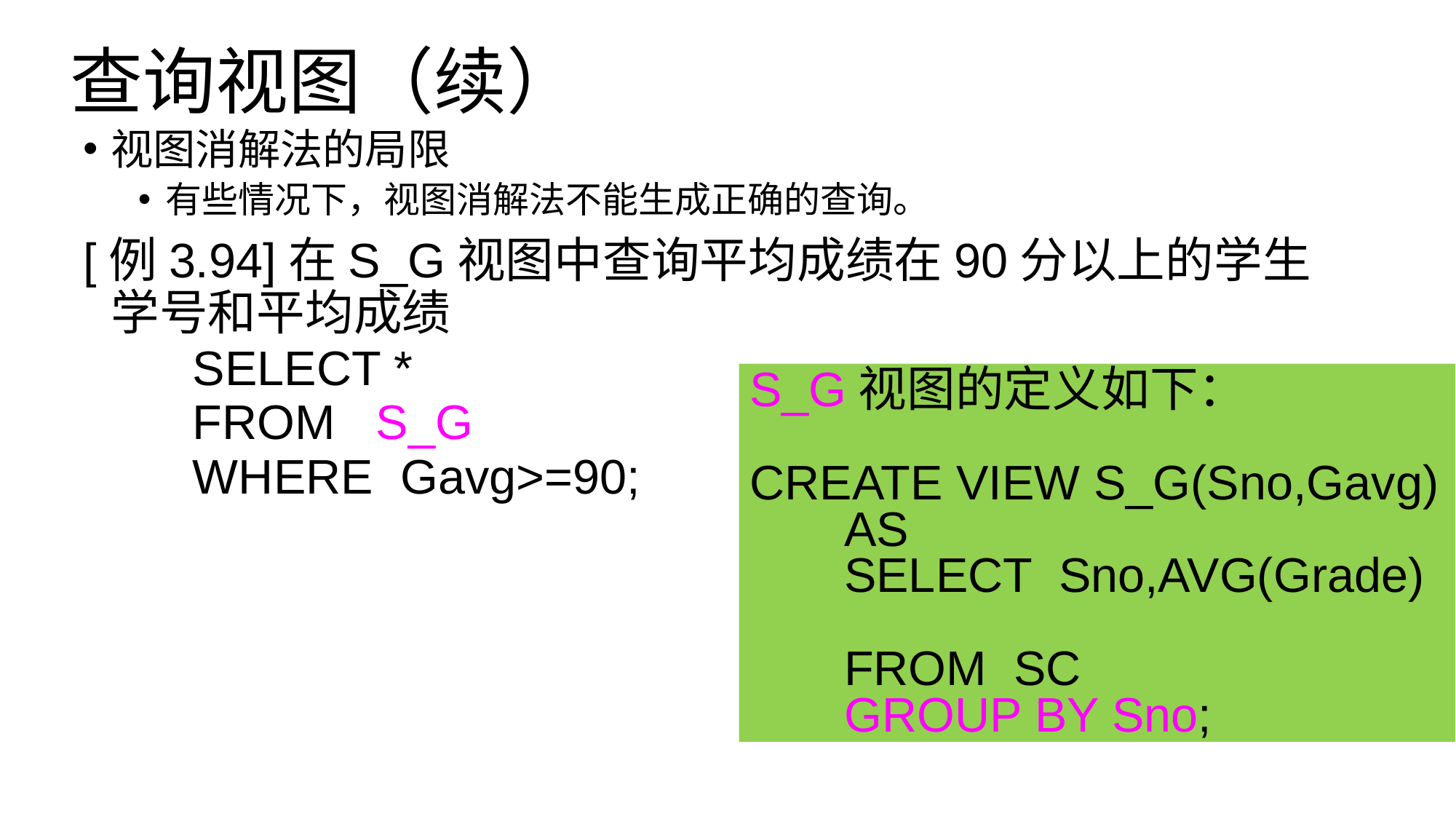

查询视图（续）
视图消解法的局限
有些情况下，视图消解法不能生成正确的查询。
[例3.94]在S_G视图中查询平均成绩在90分以上的学生学号和平均成绩
SELECT *
FROM   S_G
WHERE  Gavg>=90;

S_G视图的定义如下：

CREATE VIEW S_G(Sno,Gavg)
       AS
       SELECT  Sno,AVG(Grade)
       FROM  SC
       GROUP BY Sno;